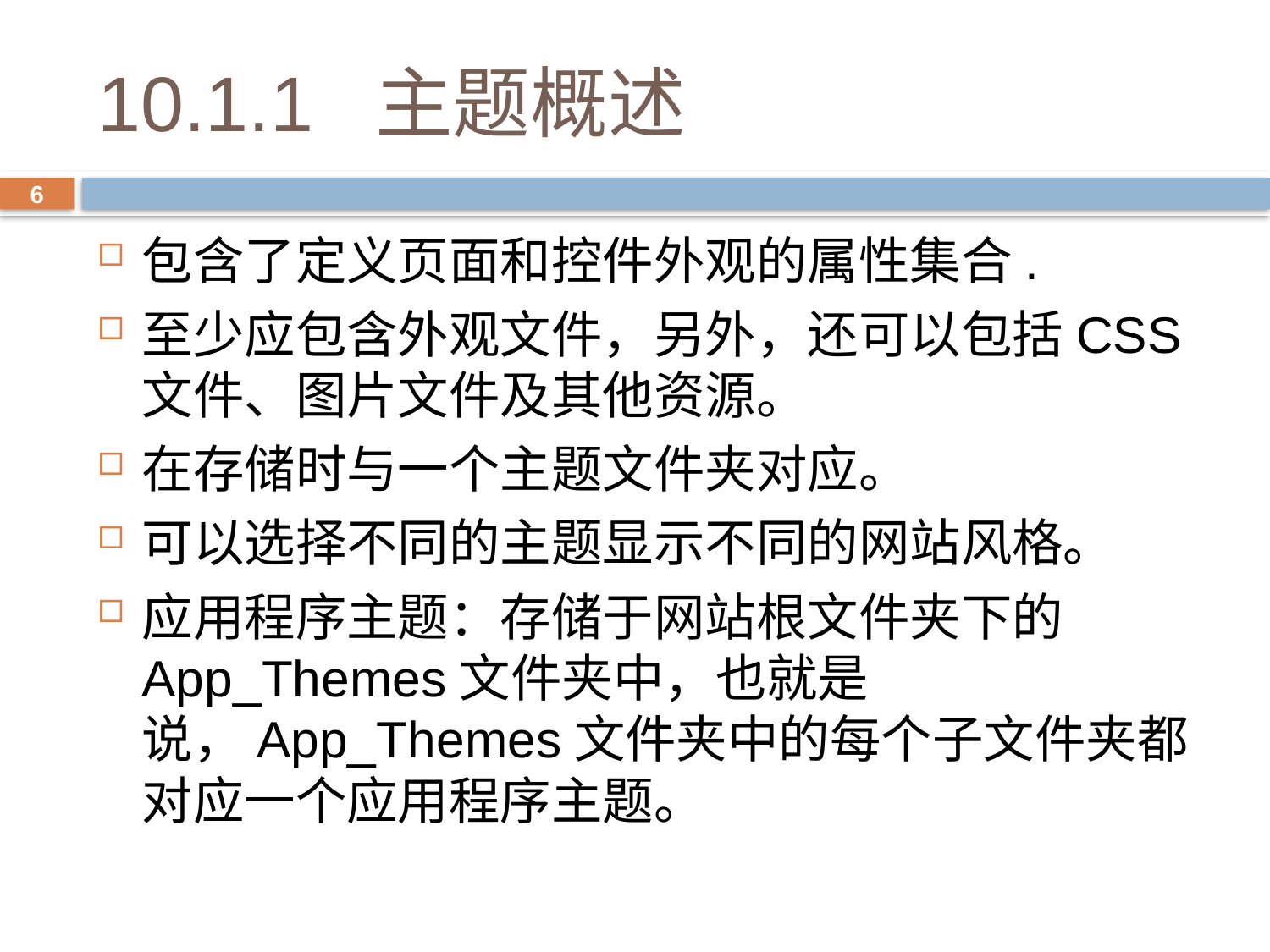

# 10.1.1  主题概述
6
包含了定义页面和控件外观的属性集合.
至少应包含外观文件，另外，还可以包括CSS文件、图片文件及其他资源。
在存储时与一个主题文件夹对应。
可以选择不同的主题显示不同的网站风格。
应用程序主题：存储于网站根文件夹下的App_Themes文件夹中，也就是说，App_Themes文件夹中的每个子文件夹都对应一个应用程序主题。